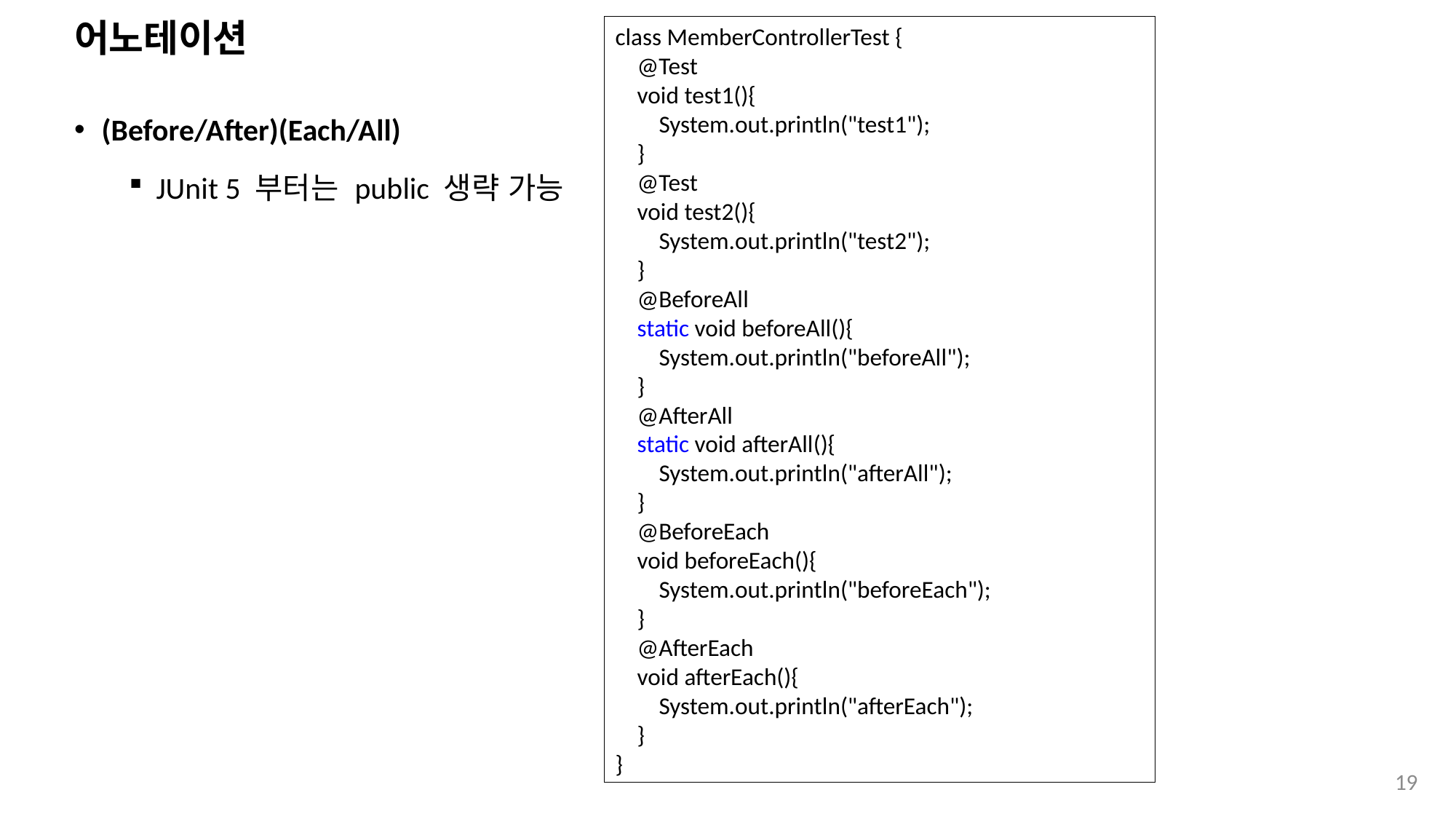

class MemberControllerTest {
    @Test
    void test1(){
        System.out.println("test1");
    }
    @Test
    void test2(){
        System.out.println("test2");
    }
    @BeforeAll
    static void beforeAll(){
        System.out.println("beforeAll");
    }
    @AfterAll
    static void afterAll(){
        System.out.println("afterAll");
    }
    @BeforeEach
    void beforeEach(){
        System.out.println("beforeEach");
    }
    @AfterEach
    void afterEach(){
        System.out.println("afterEach");
    }
}
# 어노테이션
(Before/After)(Each/All)
JUnit 5 부터는 public 생략 가능

19